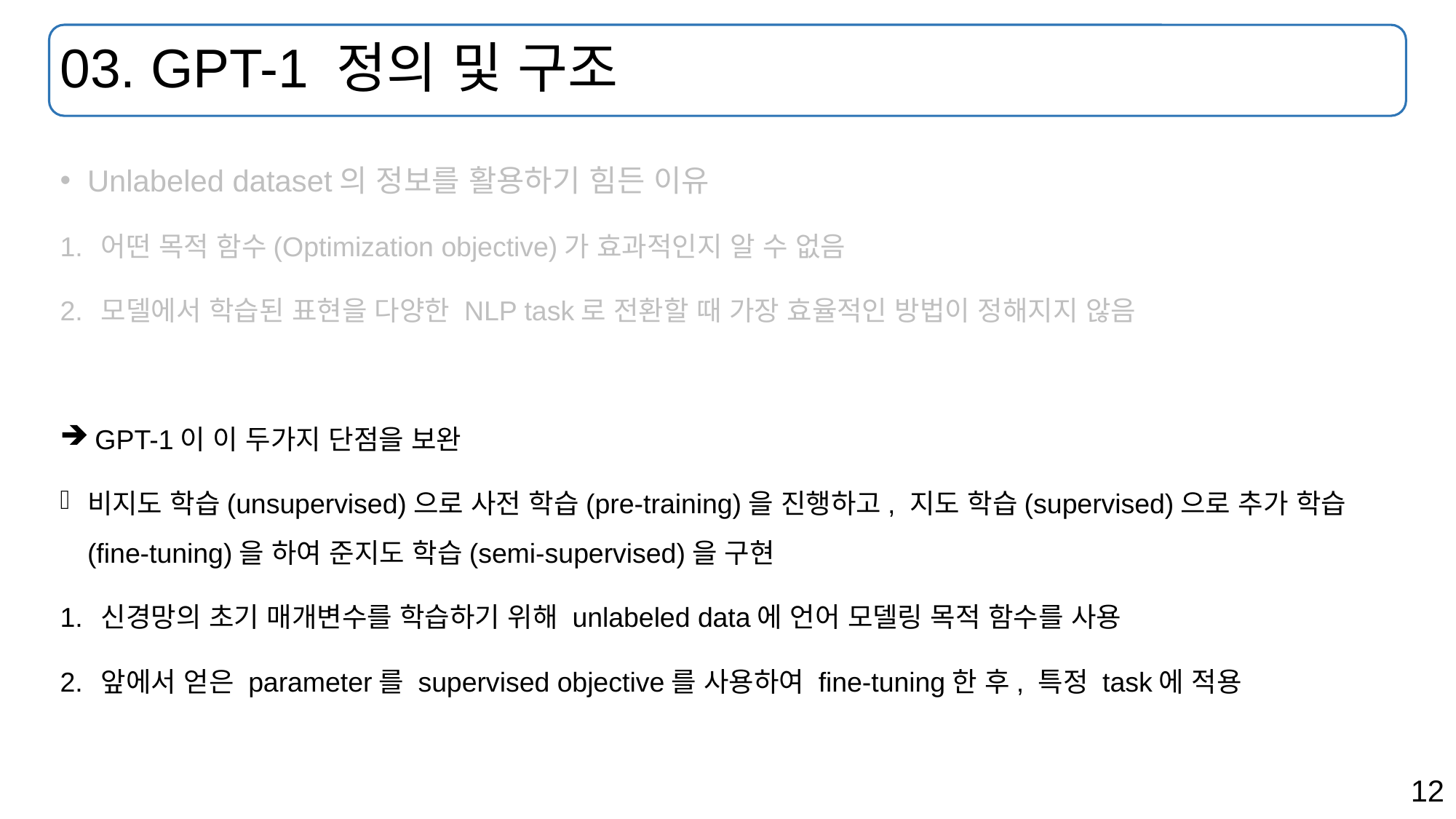

# 03. GPT-1 정의 및 구조
Unlabeled dataset의 정보를 활용하기 힘든 이유
어떤 목적 함수(Optimization objective)가 효과적인지 알 수 없음
모델에서 학습된 표현을 다양한 NLP task로 전환할 때 가장 효율적인 방법이 정해지지 않음

 GPT-1이 이 두가지 단점을 보완
비지도 학습(unsupervised)으로 사전 학습(pre-training)을 진행하고, 지도 학습(supervised)으로 추가 학습(fine-tuning)을 하여 준지도 학습(semi-supervised)을 구현
신경망의 초기 매개변수를 학습하기 위해 unlabeled data에 언어 모델링 목적 함수를 사용
앞에서 얻은 parameter를 supervised objective를 사용하여 fine-tuning한 후, 특정 task에 적용